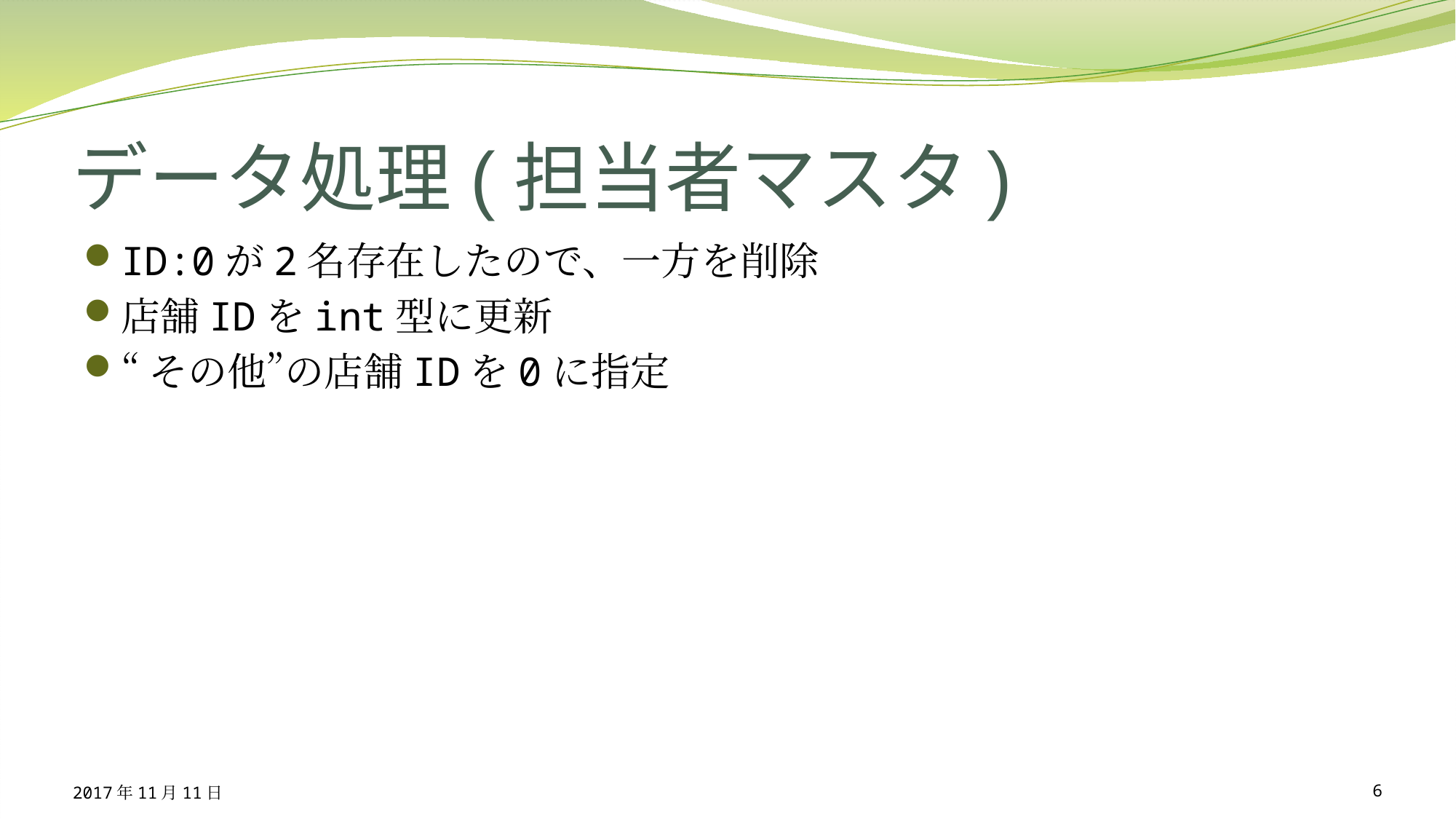

# データ処理(担当者マスタ)
ID:0が2名存在したので、一方を削除
店舗IDをint型に更新
“その他”の店舗IDを0に指定
2017年11月11日
6